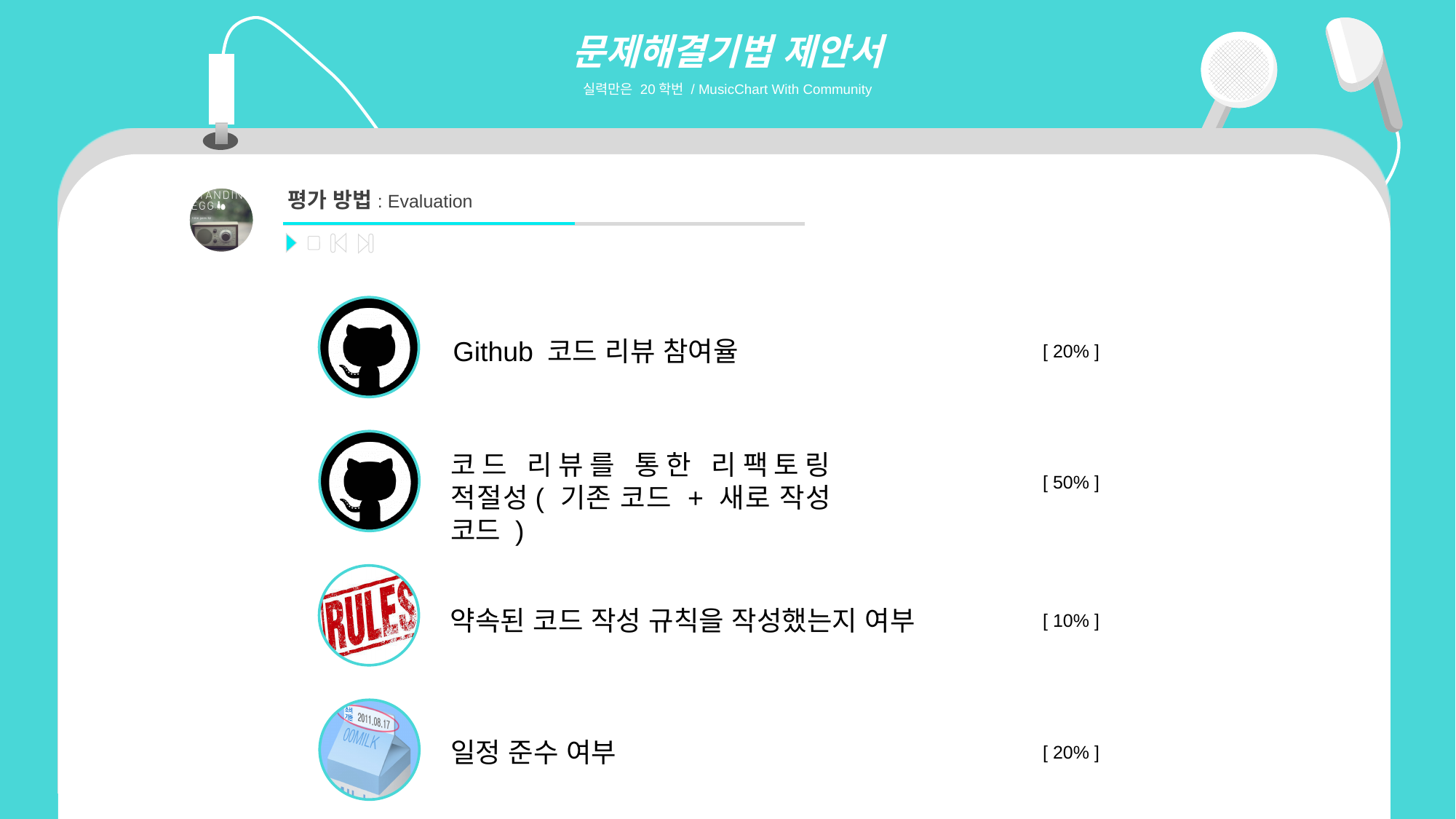

문제해결기법 제안서
실력만은 20학번 / MusicChart With Community

평가 방법: Evaluation

Github 코드 리뷰 참여율
[ 20% ]

코드 리뷰를 통한 리팩토링 적절성( 기존 코드 + 새로 작성 코드 )
[ 50% ]

약속된 코드 작성 규칙을 작성했는지 여부
[ 10% ]

일정 준수 여부
[ 20% ]